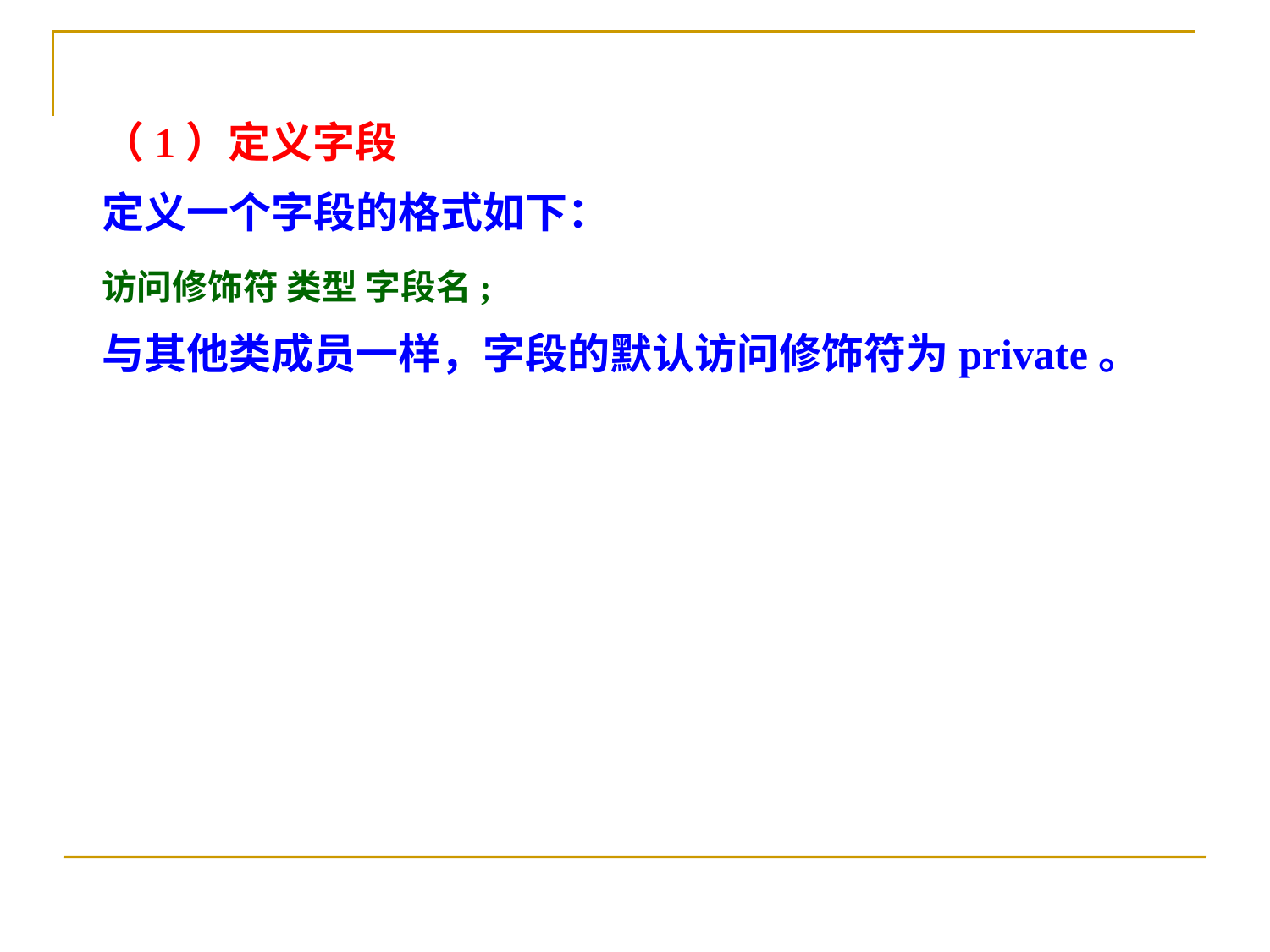

（1）定义字段
定义一个字段的格式如下：
访问修饰符 类型 字段名;
与其他类成员一样，字段的默认访问修饰符为private。